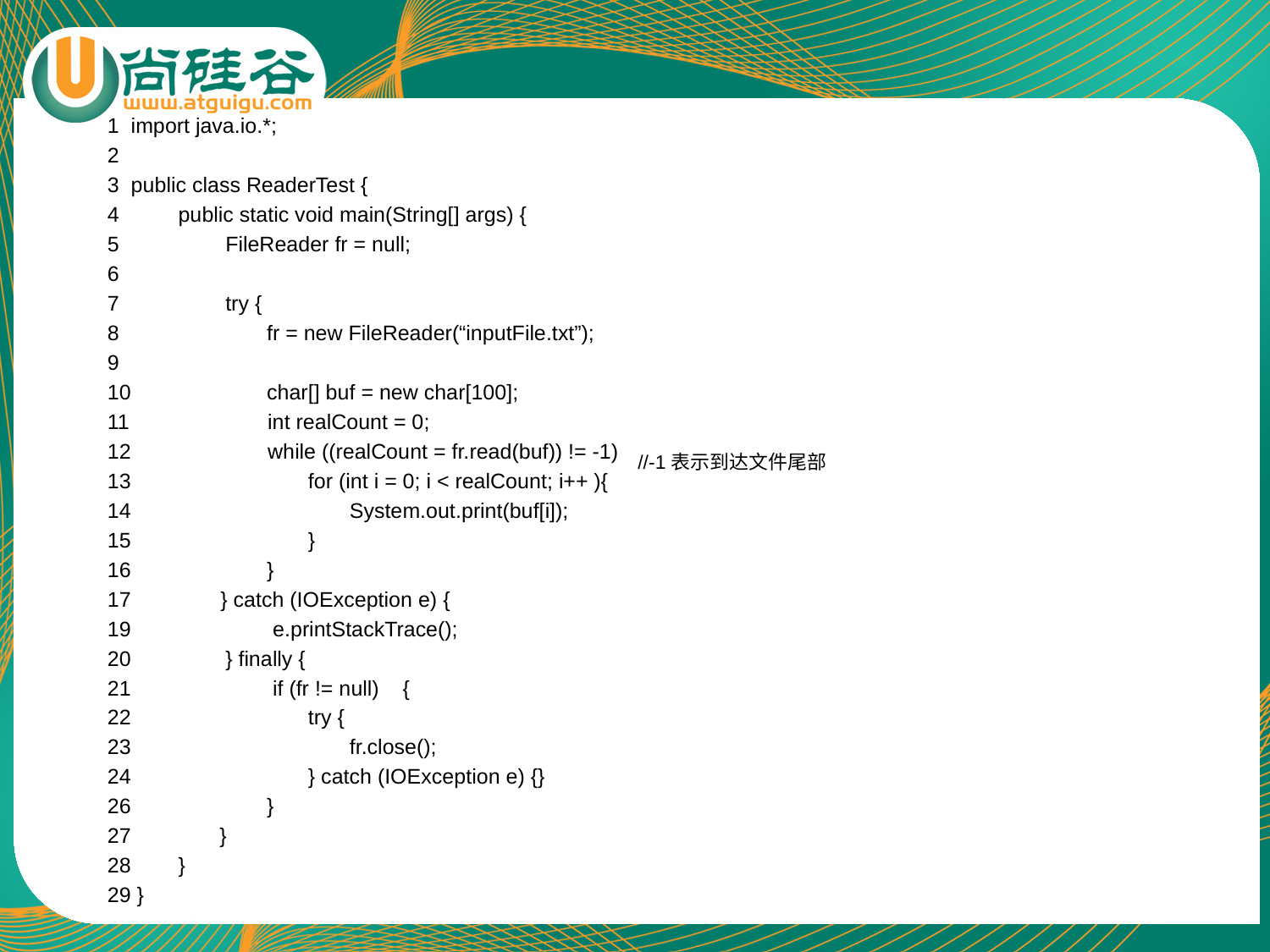

1  import java.io.*;
2
3  public class ReaderTest {
4          public static void main(String[] args) {
5                  FileReader fr = null;
6
7                  try {
8                         fr = new FileReader(“inputFile.txt”);
9
10                       char[] buf = new char[100];
               int realCount = 0;
               while ((realCount = fr.read(buf)) != -1)
13                              for (int i = 0; i < realCount; i++ ){
14                                     System.out.print(buf[i]);
15                              }
16                       }
       } catch (IOException e) {
19                        e.printStackTrace();
20                } finally {
21                        if (fr != null)    {
22                              try {
23                                     fr.close();
24                              } catch (IOException e) {}
26                       }
27               }
28        }
29 }
 //-1表示到达文件尾部